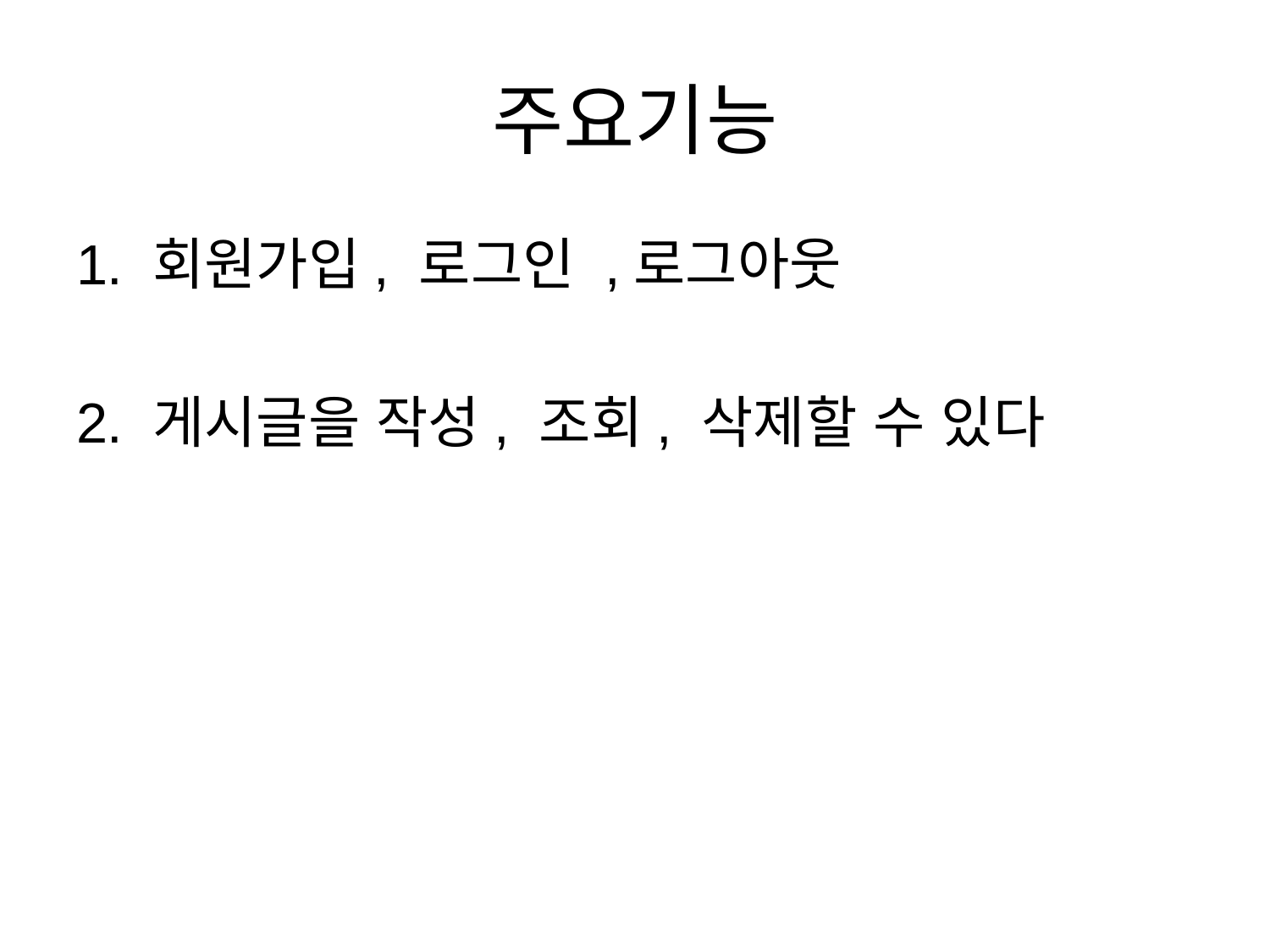

# 주요기능
1. 회원가입, 로그인 ,로그아웃

2. 게시글을 작성, 조회, 삭제할 수 있다